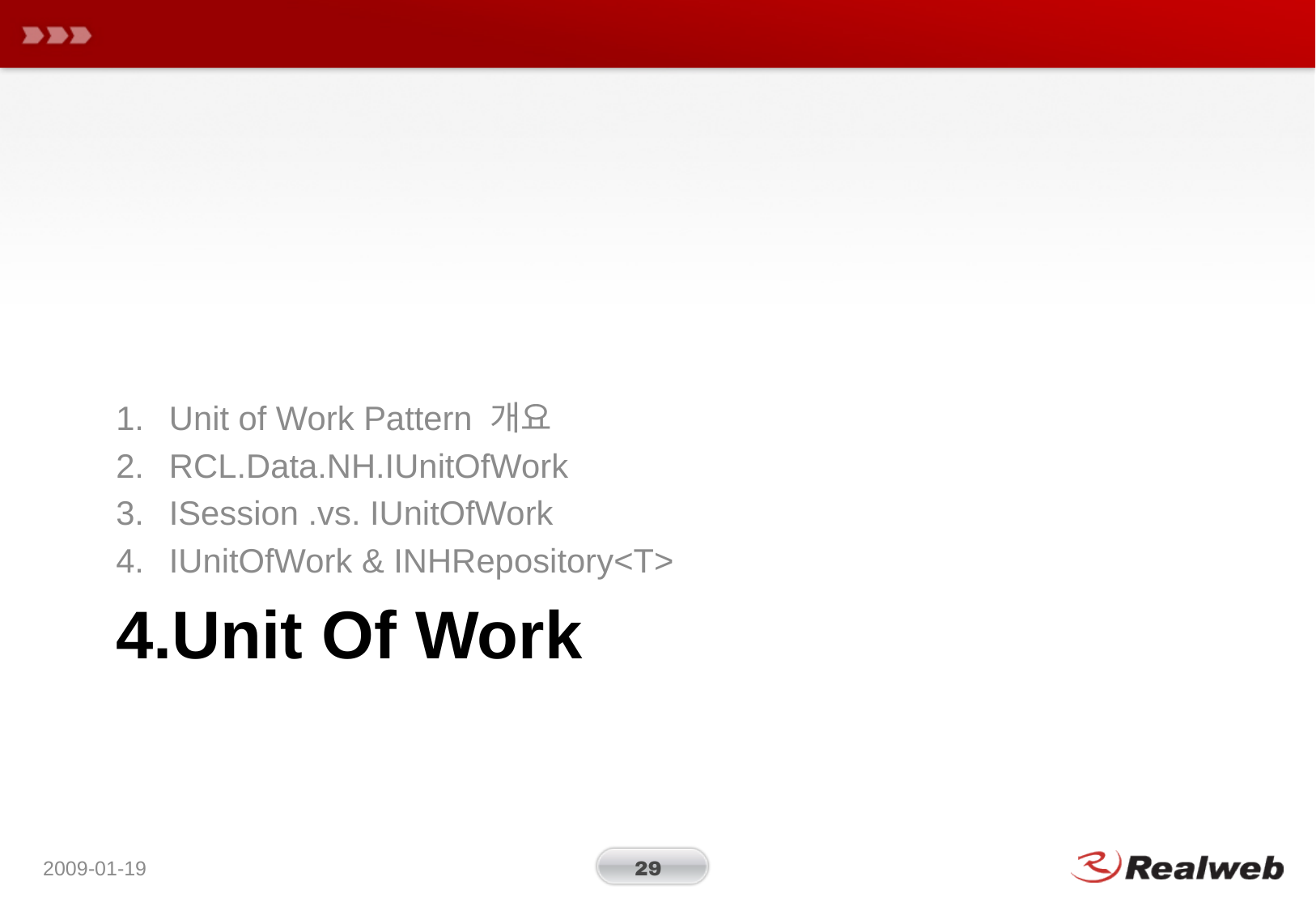

Unit of Work Pattern 개요
RCL.Data.NH.IUnitOfWork
ISession .vs. IUnitOfWork
IUnitOfWork & INHRepository<T>
# 4.Unit Of Work
2009-01-19
29